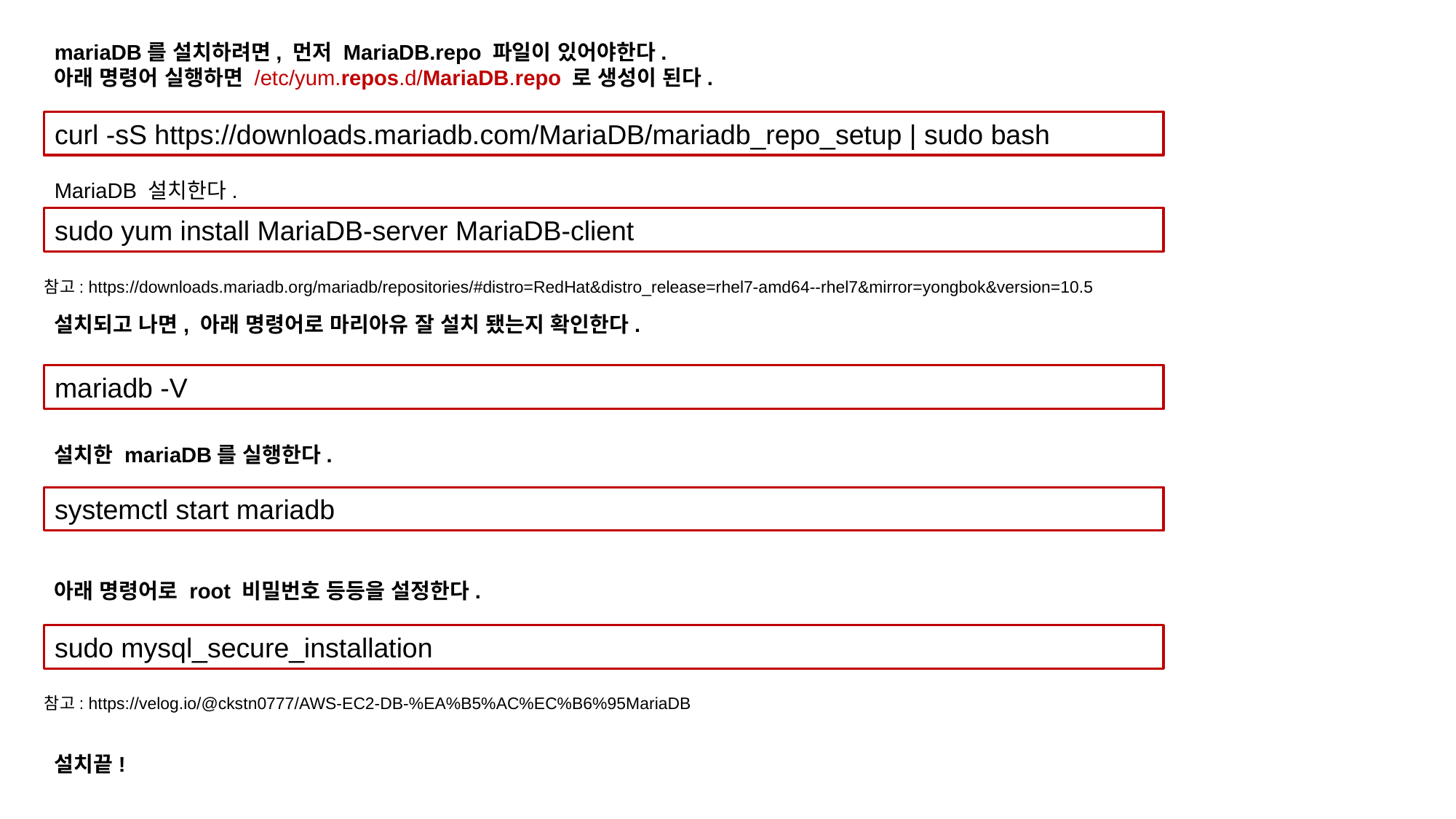

mariaDB를 설치하려면, 먼저 MariaDB.repo 파일이 있어야한다.
아래 명령어 실행하면 /etc/yum.repos.d/MariaDB.repo 로 생성이 된다.
curl -sS https://downloads.mariadb.com/MariaDB/mariadb_repo_setup | sudo bash
MariaDB 설치한다.
sudo yum install MariaDB-server MariaDB-client
참고: https://downloads.mariadb.org/mariadb/repositories/#distro=RedHat&distro_release=rhel7-amd64--rhel7&mirror=yongbok&version=10.5
설치되고 나면, 아래 명령어로 마리아유 잘 설치 됐는지 확인한다.
mariadb -V
설치한 mariaDB를 실행한다.
systemctl start mariadb
아래 명령어로 root 비밀번호 등등을 설정한다.
sudo mysql_secure_installation
참고: https://velog.io/@ckstn0777/AWS-EC2-DB-%EA%B5%AC%EC%B6%95MariaDB
설치끝!